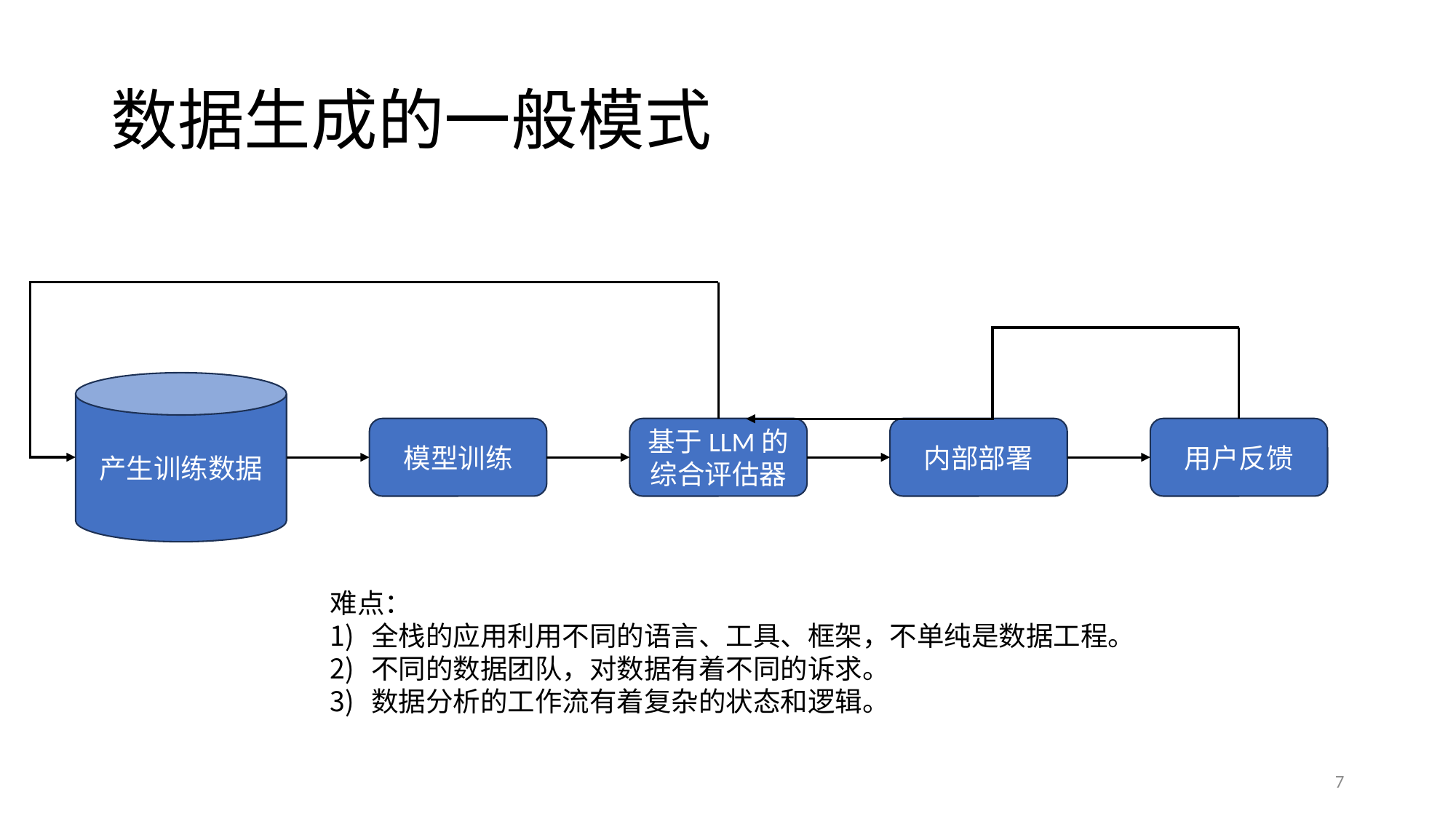

# 数据生成的一般模式
产生训练数据
模型训练
基于LLM的综合评估器
内部部署
用户反馈
难点：
全栈的应用利用不同的语言、工具、框架，不单纯是数据工程。
不同的数据团队，对数据有着不同的诉求。
数据分析的工作流有着复杂的状态和逻辑。
7